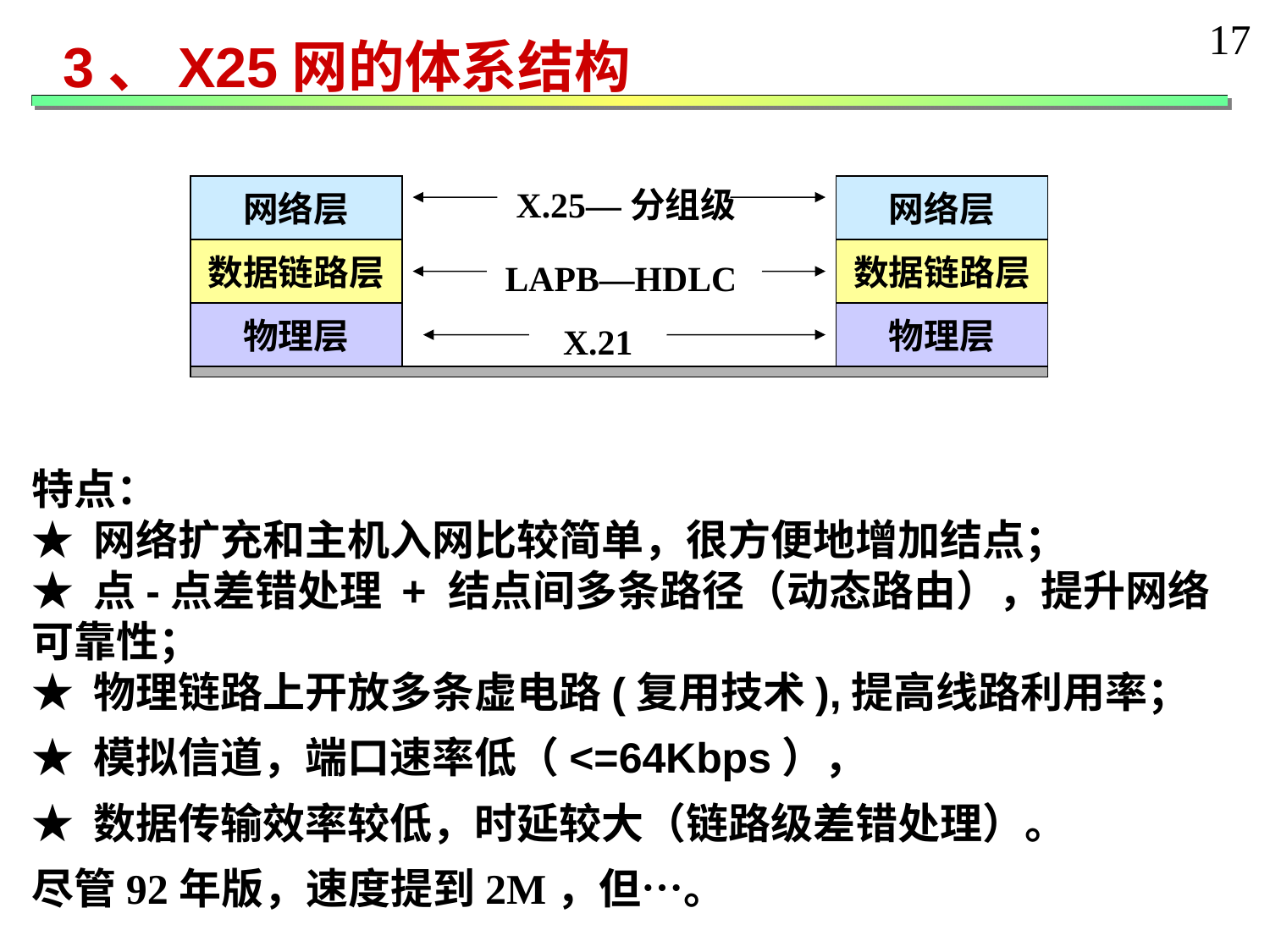

17
3、X25网的体系结构

网络层
X.25—分组级
网络层

数据链路层
数据链路层
LAPB—HDLC

物理层
物理层
X.21

特点：
★ 网络扩充和主机入网比较简单，很方便地增加结点；
★ 点-点差错处理 + 结点间多条路径（动态路由），提升网络可靠性；
★ 物理链路上开放多条虚电路(复用技术),提高线路利用率；
★ 模拟信道，端口速率低（<=64Kbps），
★ 数据传输效率较低，时延较大（链路级差错处理）。
尽管92年版，速度提到2M，但…。